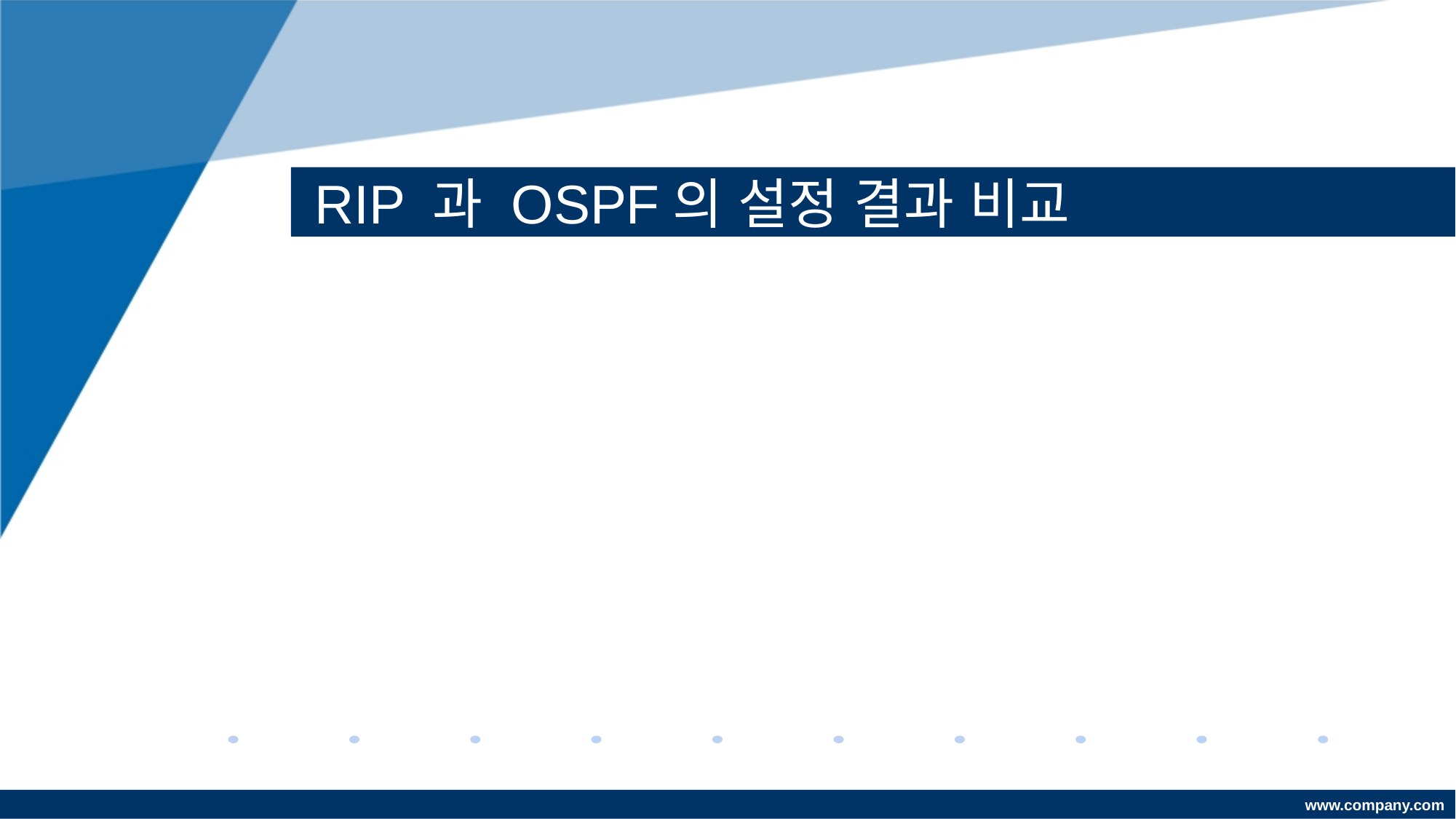

# RIP 과 OSPF의 설정 결과 비교